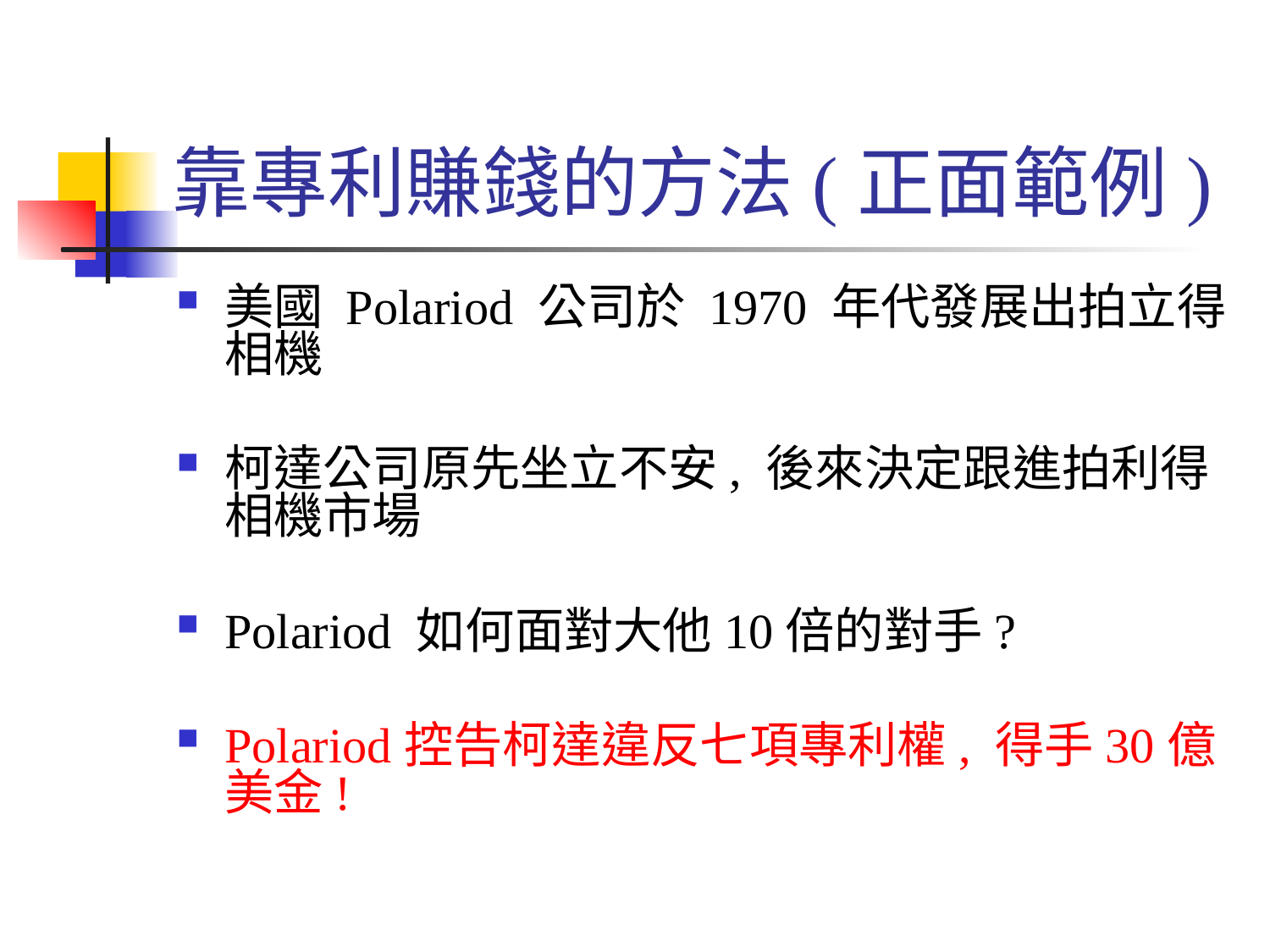

# 靠專利賺錢的方法(正面範例)
美國 Polariod 公司於 1970 年代發展出拍立得相機

柯達公司原先坐立不安, 後來決定跟進拍利得相機市場

Polariod 如何面對大他10倍的對手?

Polariod控告柯達違反七項專利權, 得手30億美金!